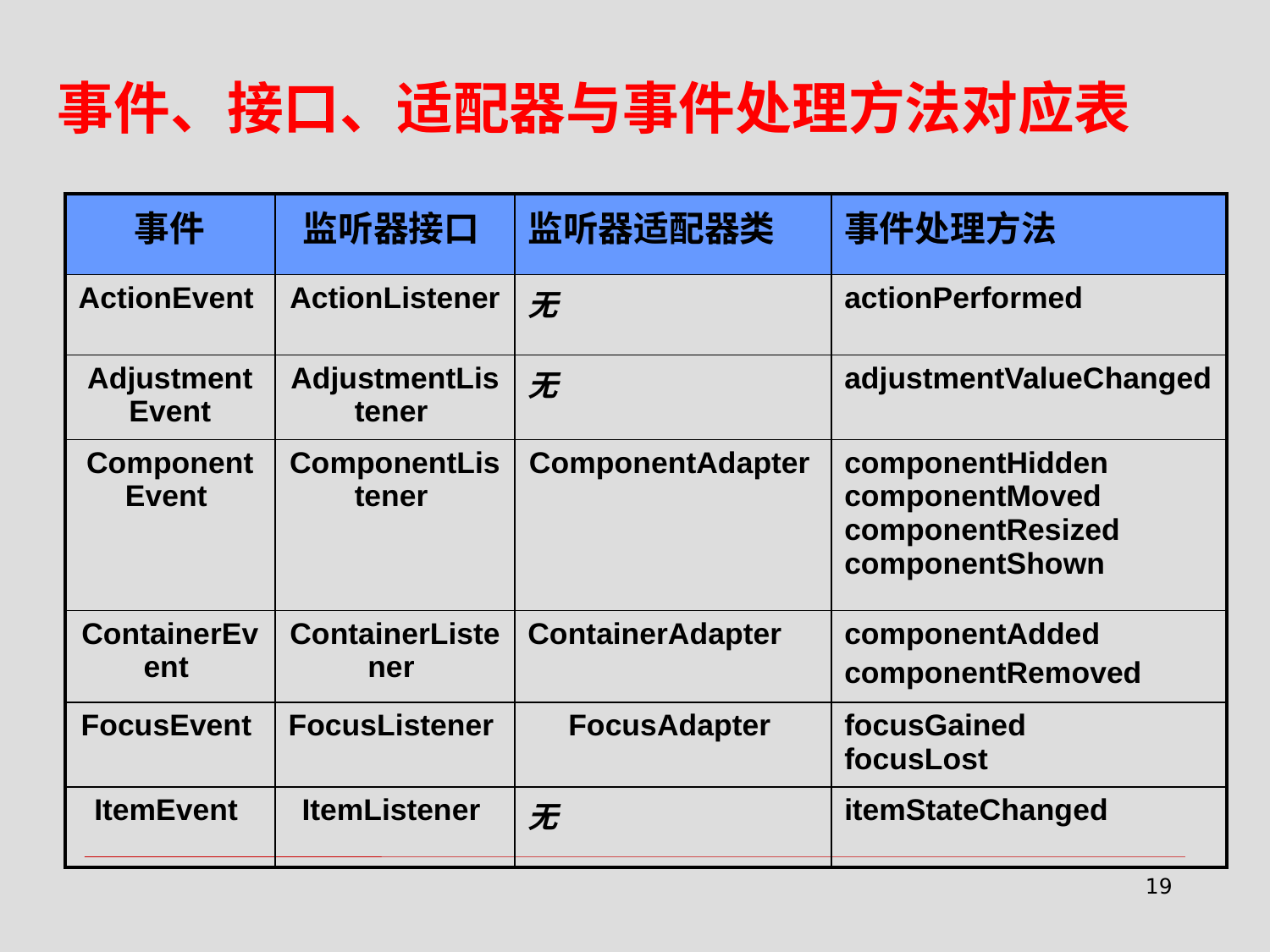

事件、接口、适配器与事件处理方法对应表
| 事件 | 监听器接口 | 监听器适配器类 | 事件处理方法 |
| --- | --- | --- | --- |
| ActionEvent | ActionListener | 无 | actionPerformed |
| AdjustmentEvent | AdjustmentListener | 无 | adjustmentValueChanged |
| ComponentEvent | ComponentListener | ComponentAdapter | componentHidden componentMoved componentResized componentShown |
| ContainerEvent | ContainerListener | ContainerAdapter | componentAdded componentRemoved |
| FocusEvent | FocusListener | FocusAdapter | focusGained focusLost |
| ItemEvent | ItemListener | 无 | itemStateChanged |
19